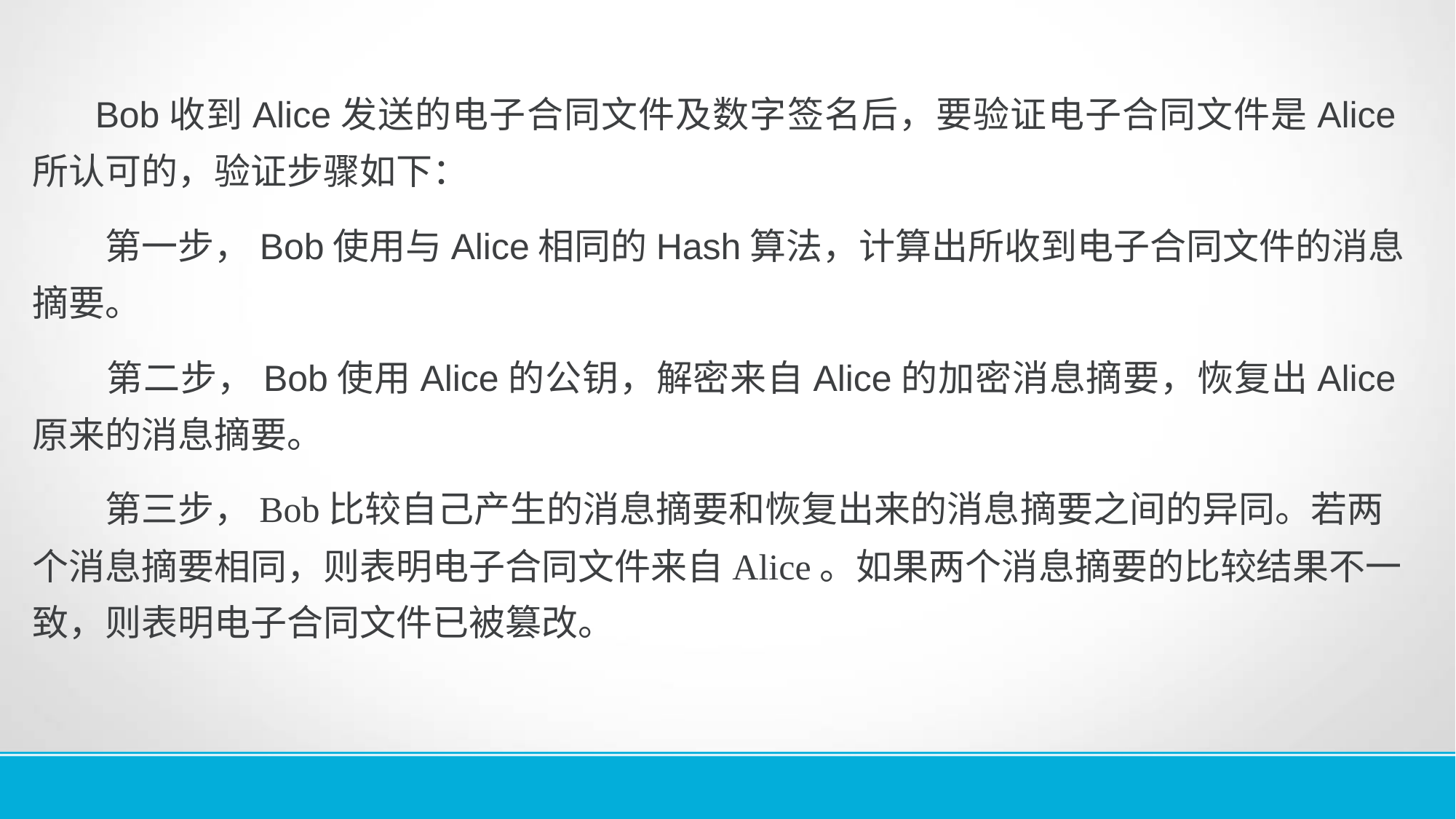

Bob收到Alice发送的电子合同文件及数字签名后，要验证电子合同文件是Alice所认可的，验证步骤如下：
　　第一步，Bob使用与Alice相同的Hash算法，计算出所收到电子合同文件的消息摘要。
　　第二步，Bob使用Alice的公钥，解密来自Alice的加密消息摘要，恢复出Alice原来的消息摘要。
　　第三步，Bob比较自己产生的消息摘要和恢复出来的消息摘要之间的异同。若两个消息摘要相同，则表明电子合同文件来自Alice。如果两个消息摘要的比较结果不一致，则表明电子合同文件已被篡改。

8